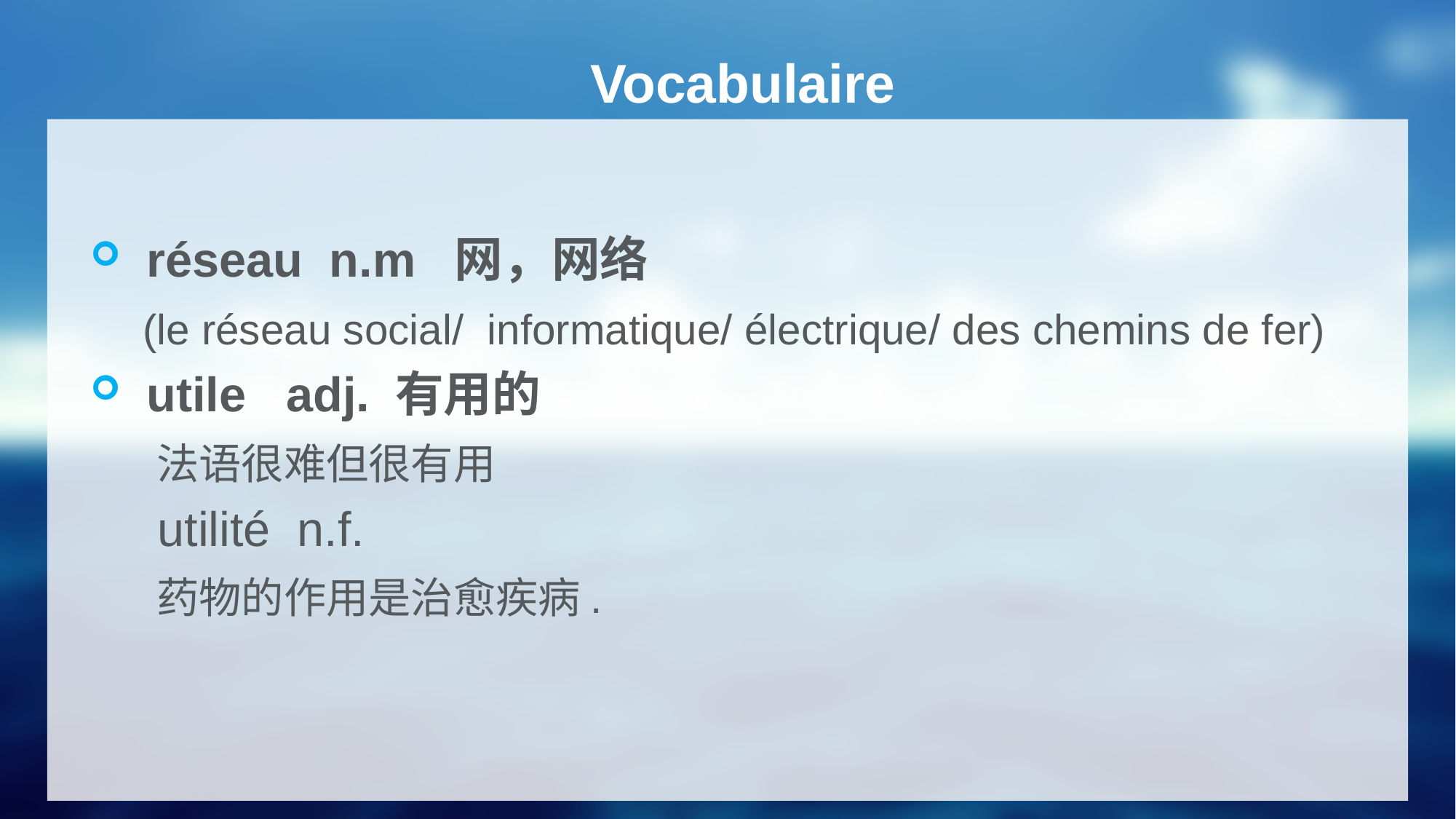

#
Vocabulaire
 réseau  n.m  网，网络
    (le réseau social/  informatique/ électrique/ des chemins de fer)
 utile   adj. 有用的
     法语很难但很有用
     utilité  n.f.
     药物的作用是治愈疾病.